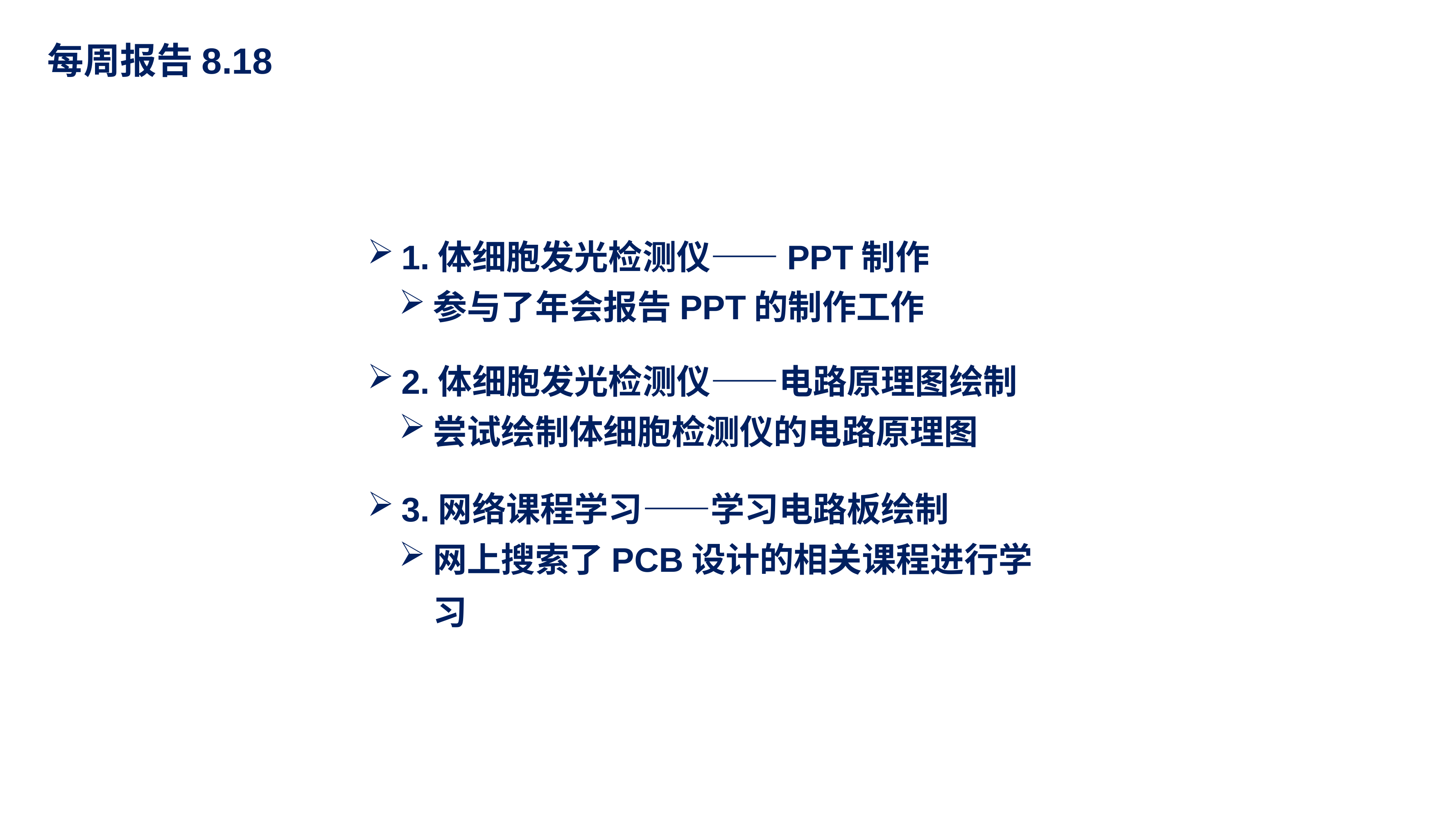

每周报告8.18
1.体细胞发光检测仪——PPT制作
参与了年会报告PPT的制作工作
2.体细胞发光检测仪——电路原理图绘制
尝试绘制体细胞检测仪的电路原理图
3.网络课程学习——学习电路板绘制
网上搜索了PCB设计的相关课程进行学习